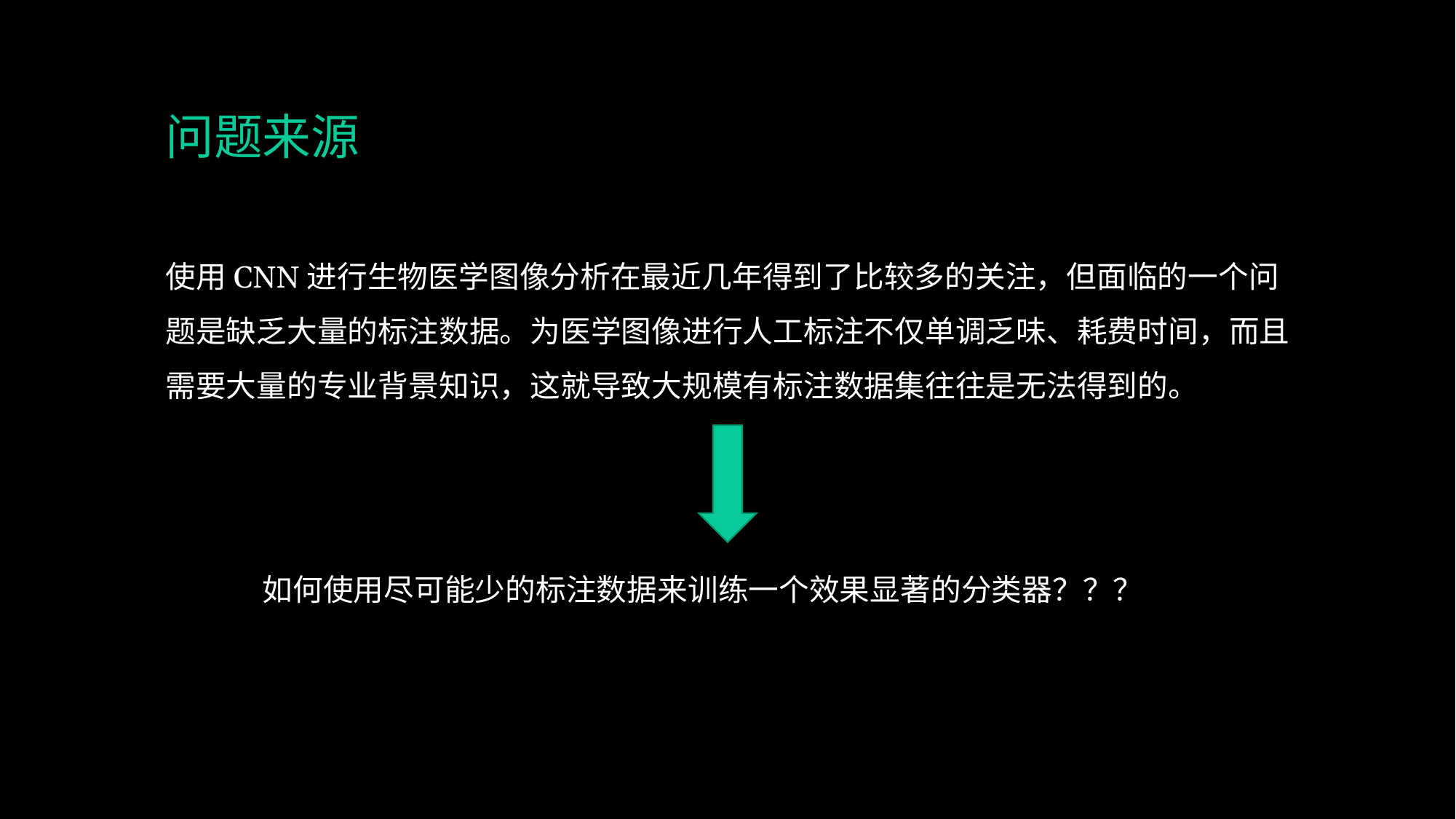

# 问题来源
使用CNN进行生物医学图像分析在最近几年得到了比较多的关注，但面临的一个问题是缺乏大量的标注数据。为医学图像进行人工标注不仅单调乏味、耗费时间，而且需要大量的专业背景知识，这就导致大规模有标注数据集往往是无法得到的。

如何使用尽可能少的标注数据来训练一个效果显著的分类器？？？